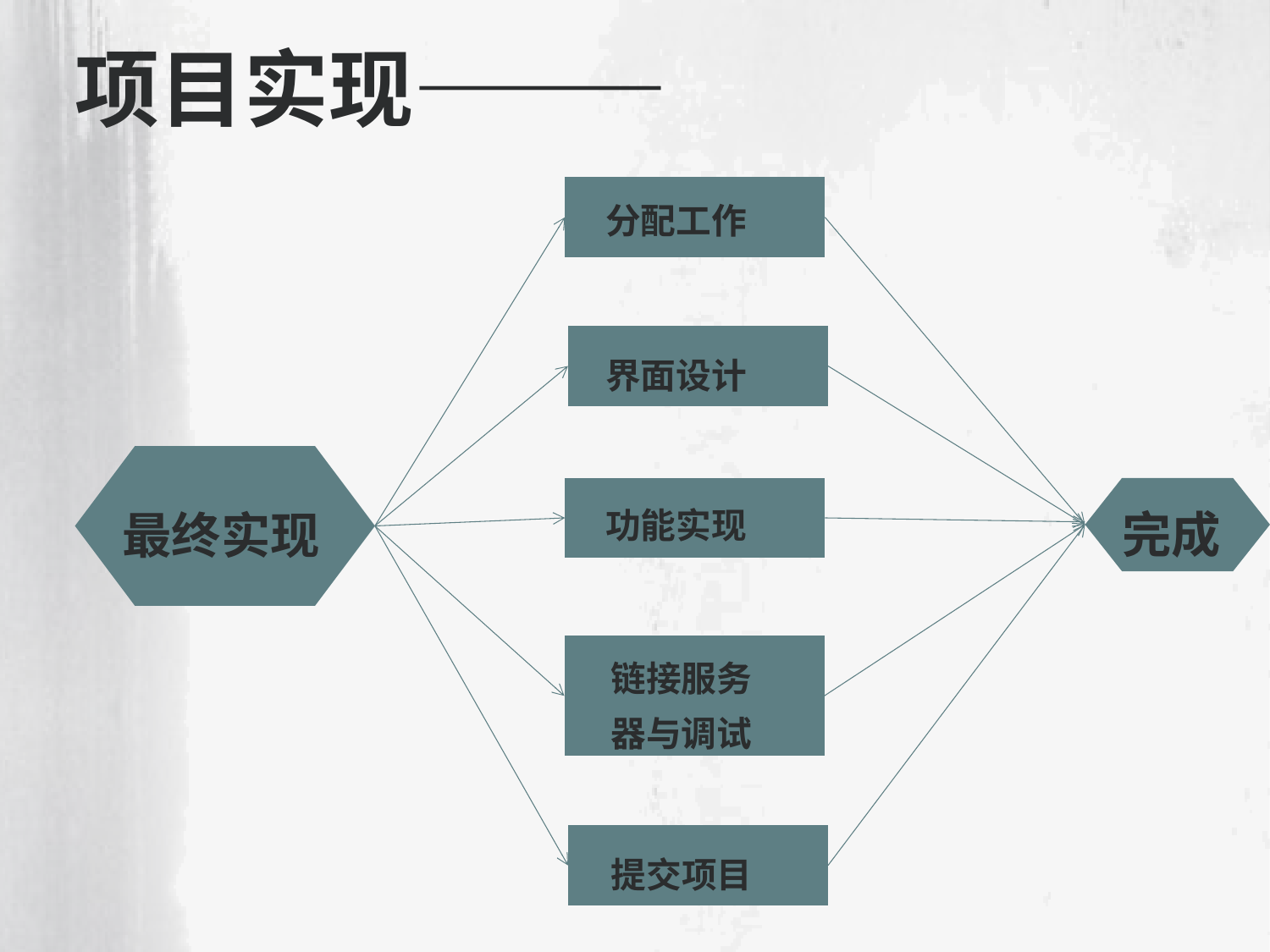

# 项目实现———

分配工作

界面设计

完成
最终实现
功能实现

链接服务器与调试

提交项目